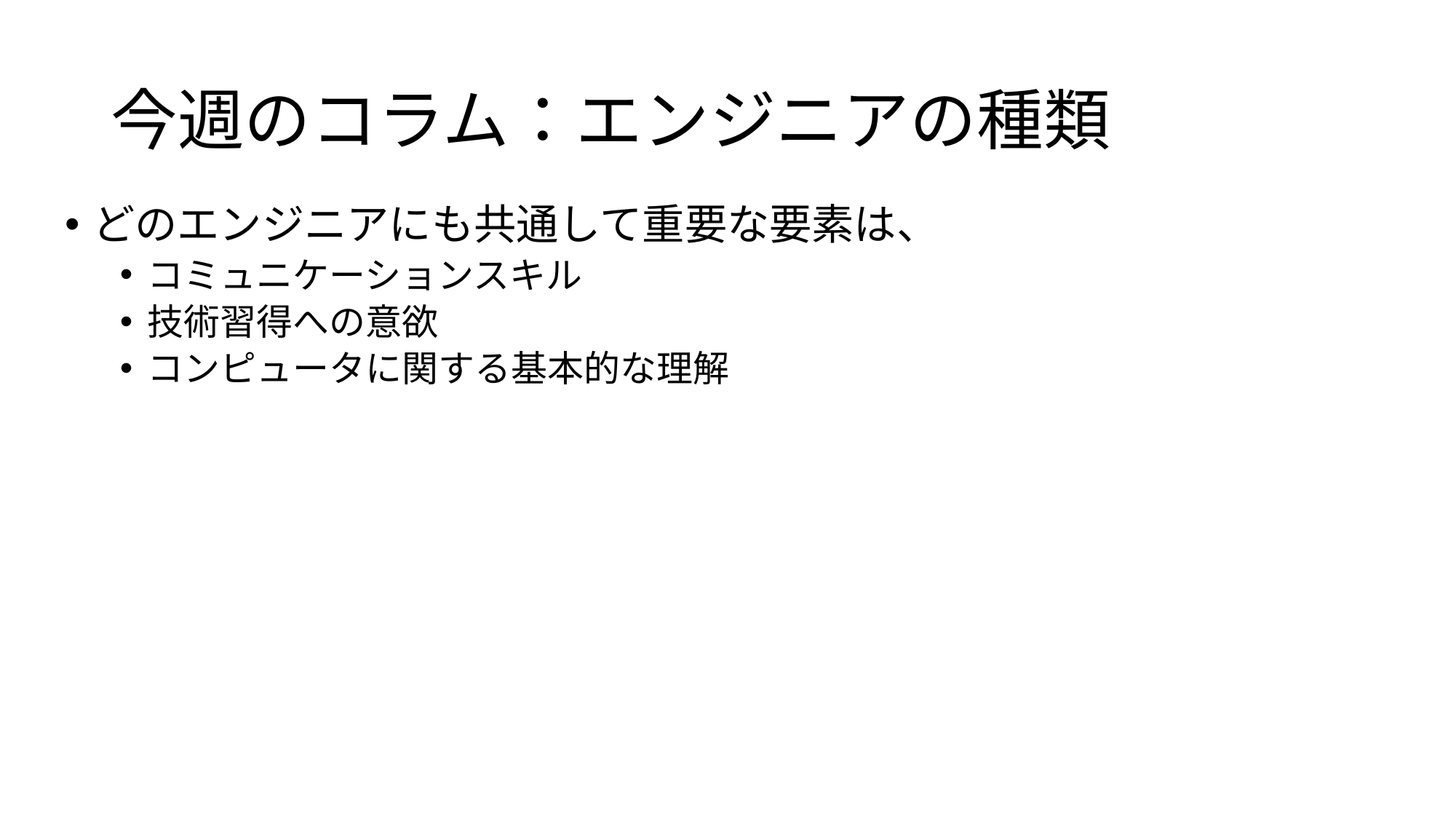

# 今週のコラム：エンジニアの種類
どのエンジニアにも共通して重要な要素は、
コミュニケーションスキル
技術習得への意欲
コンピュータに関する基本的な理解